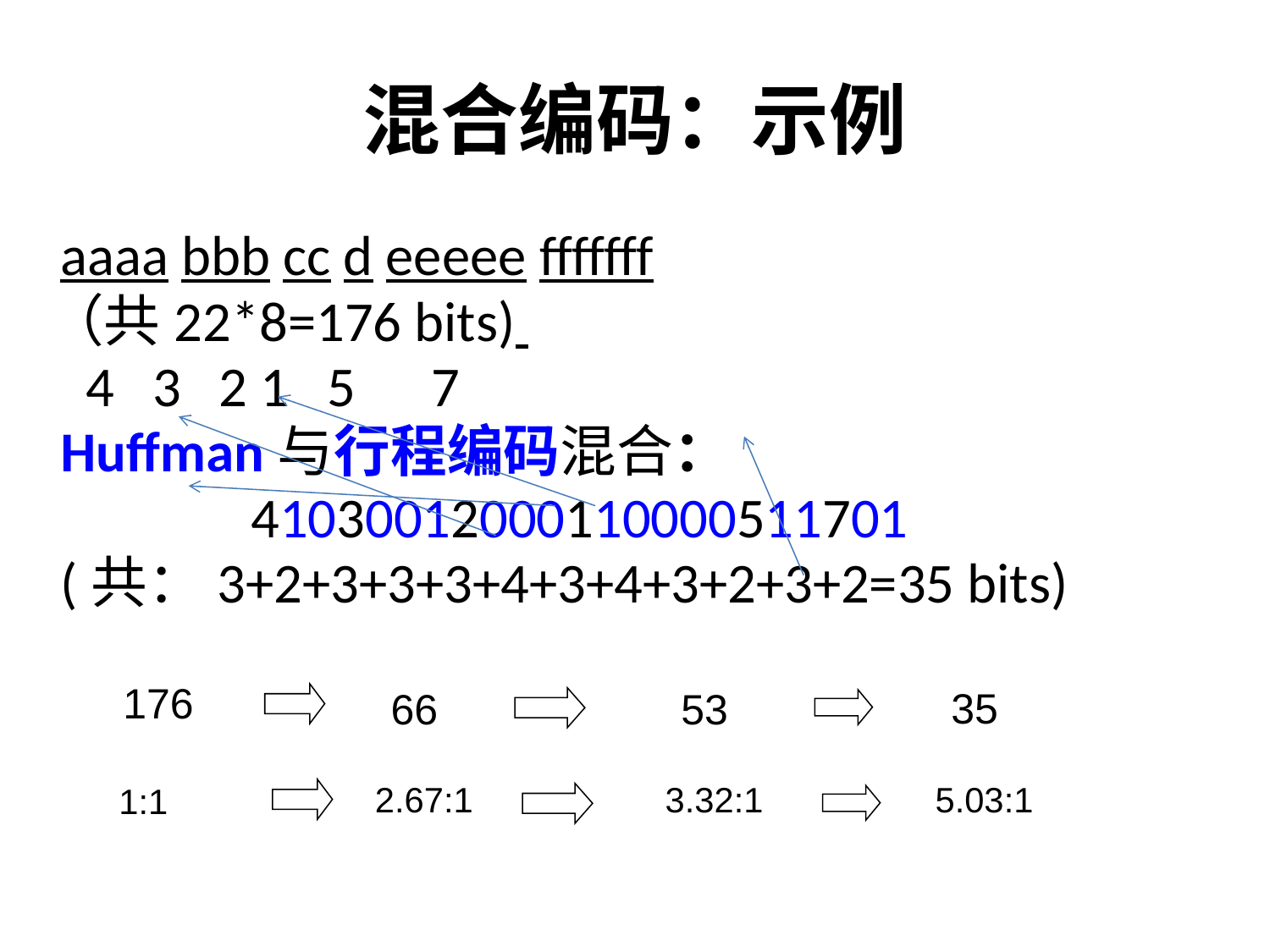

# 混合编码：示例
 aaaa bbb cc d eeeee fffffff
（共22*8=176 bits)
   4   3   2 1   5      7
 Huffman与行程编码混合：
                41030012000110000511701
 (共：3+2+3+3+3+4+3+4+3+2+3+2=35 bits)
  176
  35
  66
  53

 1:1
5.03:1
2.67:1
3.32:1